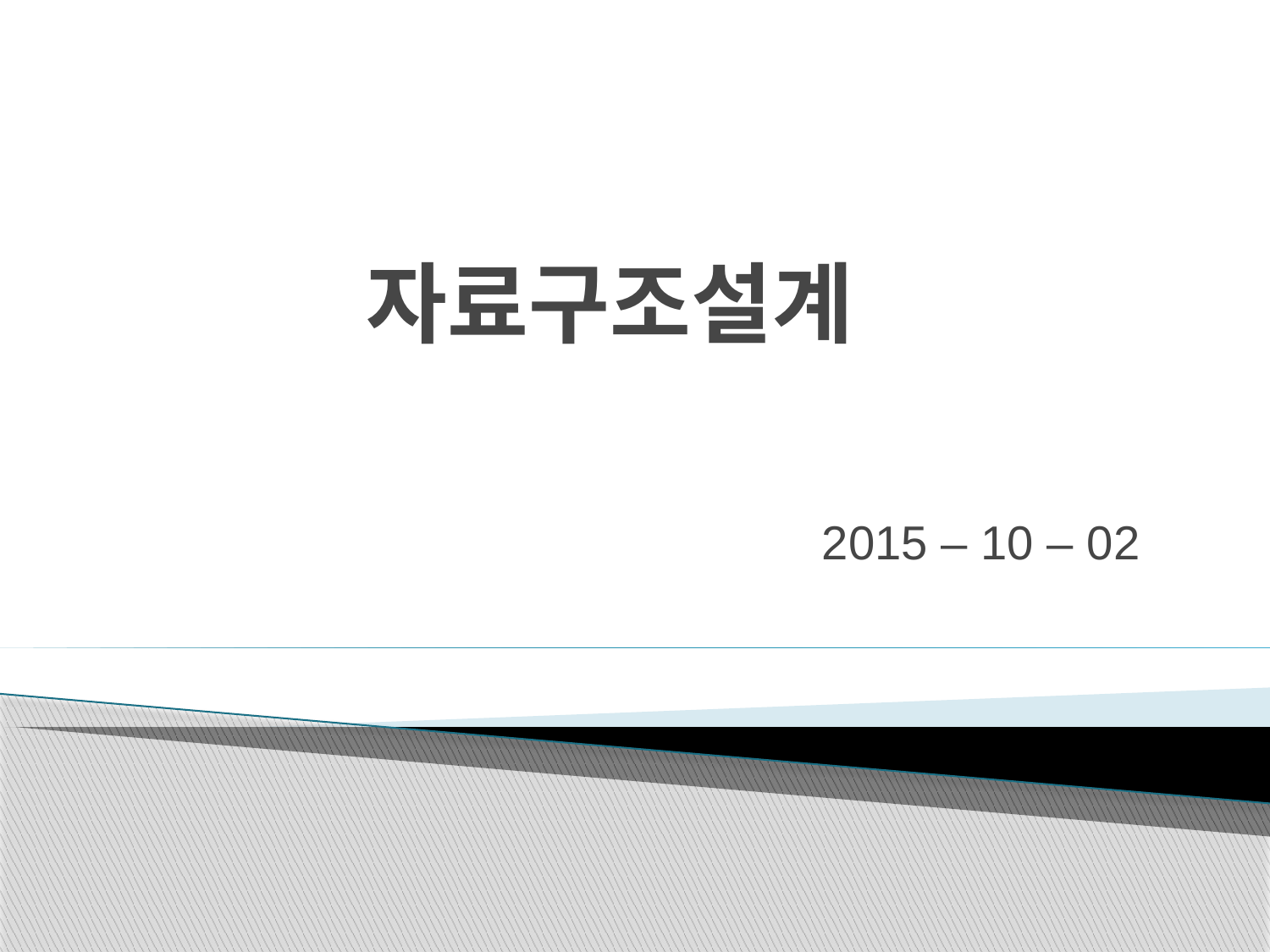

# 자료구조설계
2015 – 10 – 02